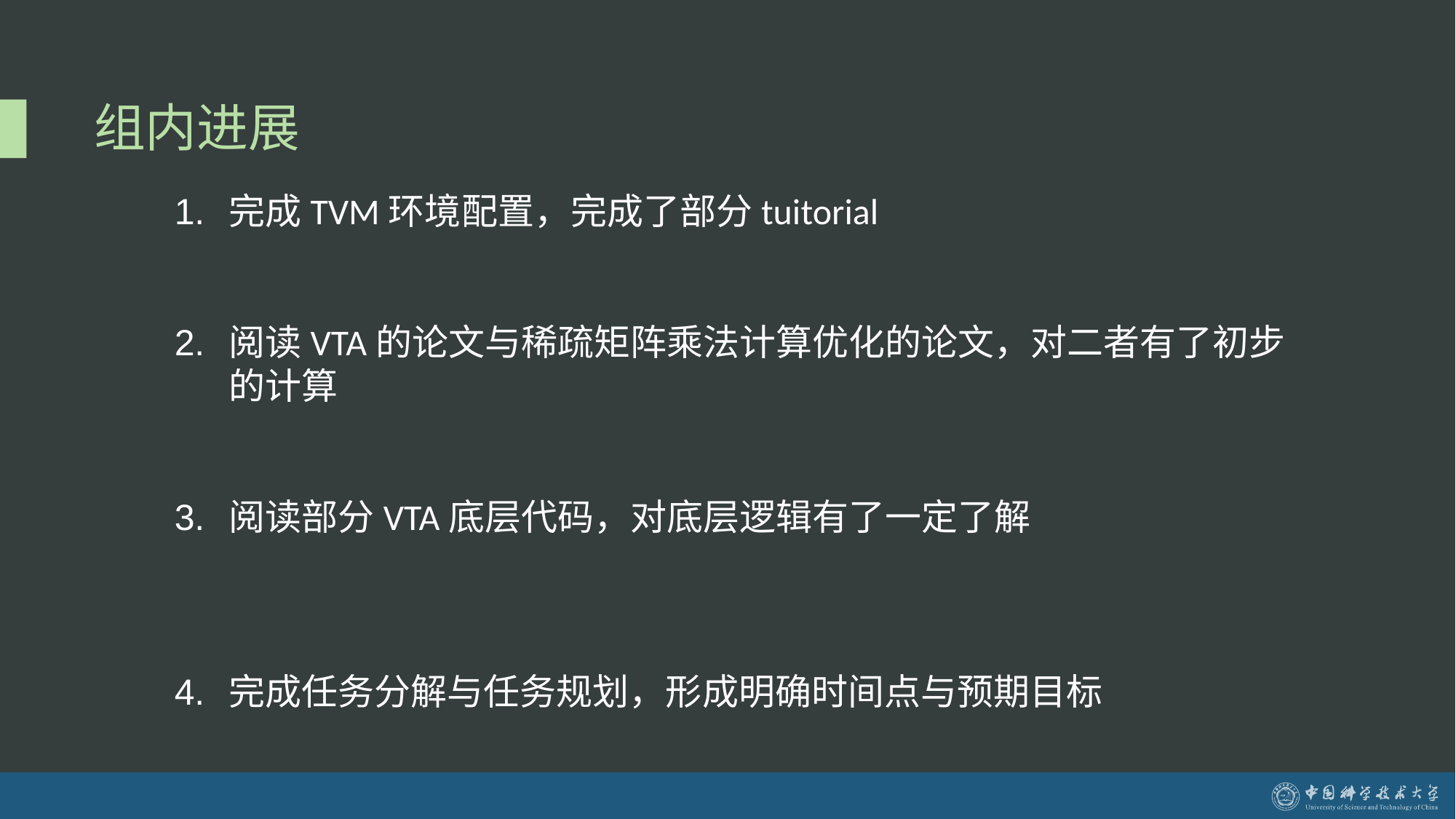

# 组内进展
完成TVM环境配置，完成了部分tuitorial

阅读VTA的论文与稀疏矩阵乘法计算优化的论文，对二者有了初步的计算

阅读部分VTA底层代码，对底层逻辑有了一定了解

完成任务分解与任务规划，形成明确时间点与预期目标